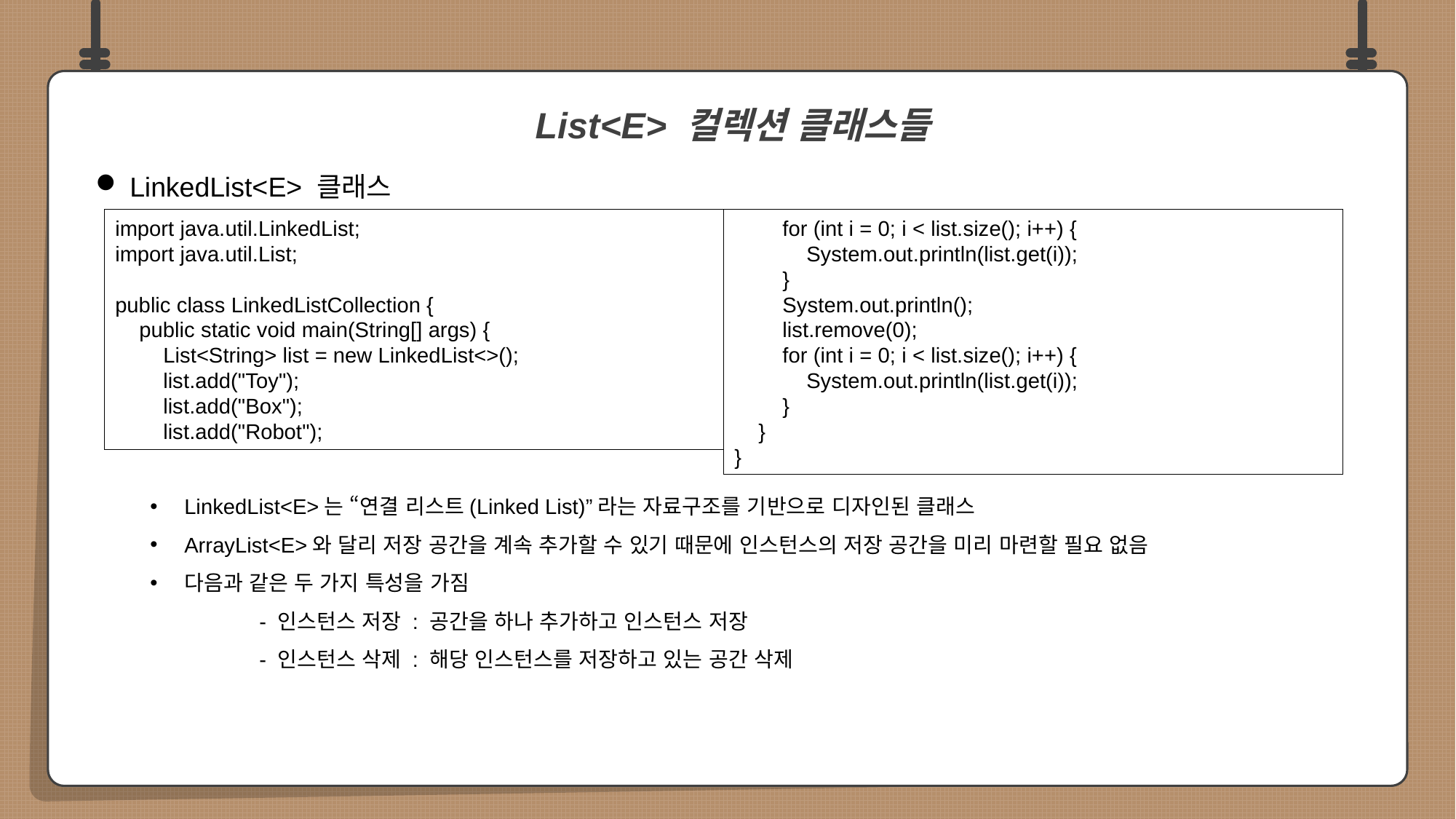

LinkedList<E> 클래스

LinkedList<E>는 “연결 리스트(Linked List)”라는 자료구조를 기반으로 디자인된 클래스
ArrayList<E>와 달리 저장 공간을 계속 추가할 수 있기 때문에 인스턴스의 저장 공간을 미리 마련할 필요 없음
다음과 같은 두 가지 특성을 가짐
	- 인스턴스 저장 : 공간을 하나 추가하고 인스턴스 저장
	- 인스턴스 삭제 : 해당 인스턴스를 저장하고 있는 공간 삭제
 List<E> 컬렉션 클래스들

        for (int i = 0; i < list.size(); i++) {
            System.out.println(list.get(i));
        }
        System.out.println();
        list.remove(0);
        for (int i = 0; i < list.size(); i++) {
            System.out.println(list.get(i));
        }
    }
}
import java.util.LinkedList;
import java.util.List;

public class LinkedListCollection {
    public static void main(String[] args) {
        List<String> list = new LinkedList<>();
        list.add("Toy");
        list.add("Box");
        list.add("Robot");